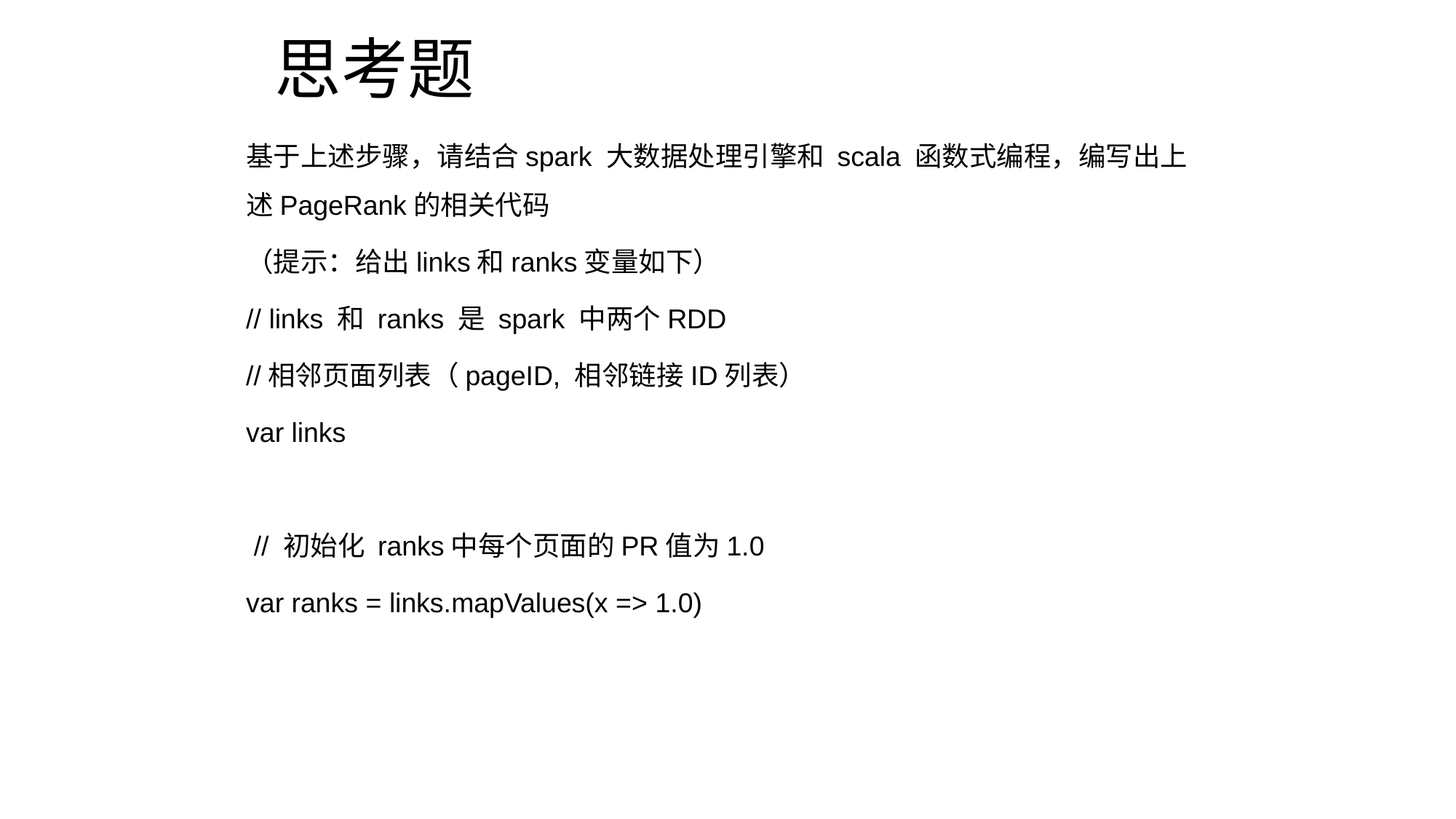

思考题
基于上述步骤，请结合spark 大数据处理引擎和 scala 函数式编程，编写出上述PageRank的相关代码
（提示：给出links和ranks变量如下）
// links 和 ranks 是 spark 中两个RDD
//相邻页面列表（pageID, 相邻链接ID列表）
var links

 // 初始化 ranks中每个页面的PR值为1.0
var ranks = links.mapValues(x => 1.0)